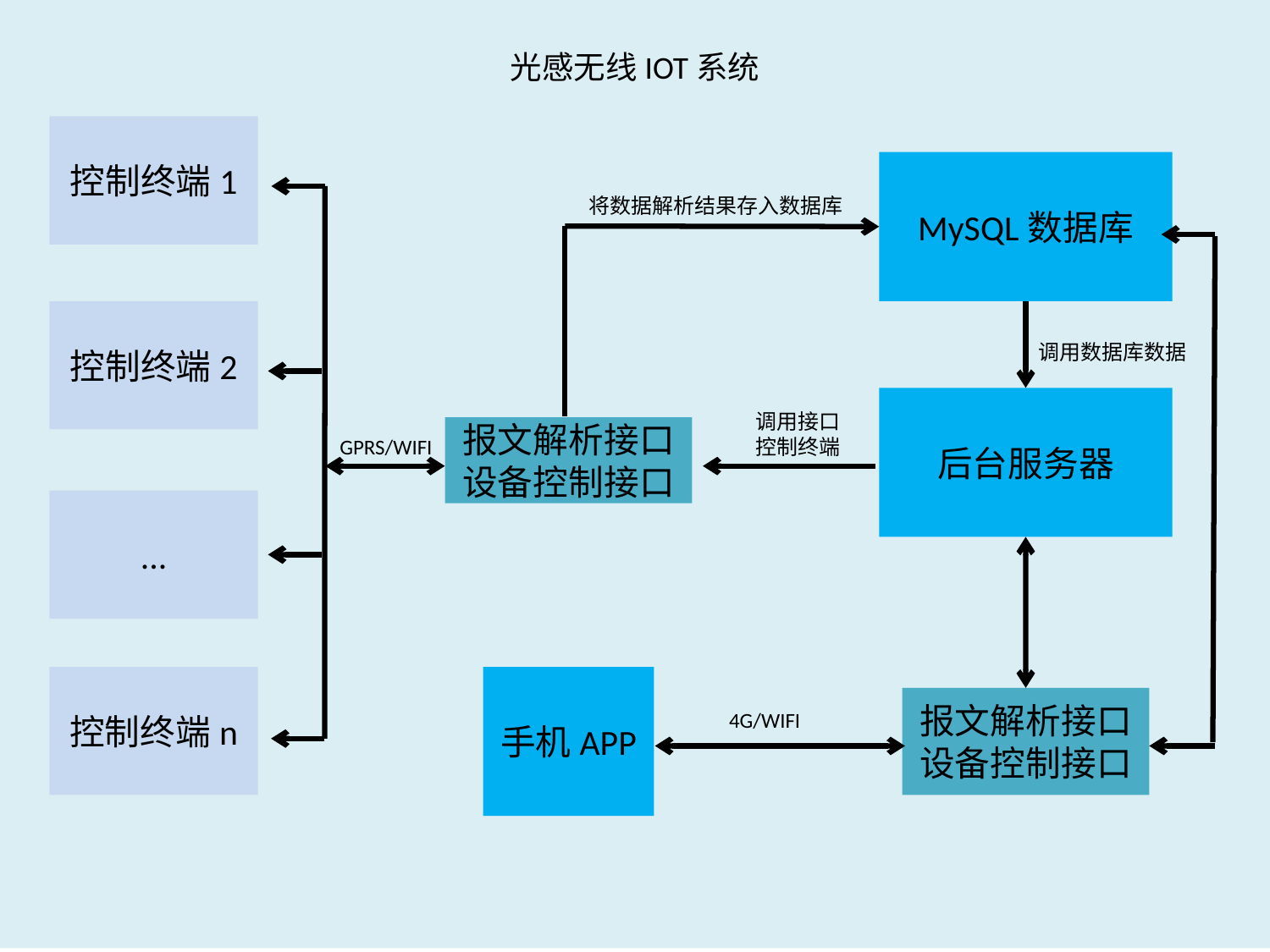

光感无线IOT系统

控制终端1
MySQL数据库
将数据解析结果存入数据库
控制终端2
调用数据库数据
后台服务器
调用接口
控制终端
报文解析接口
设备控制接口
GPRS/WIFI
...
控制终端n
手机APP
报文解析接口
设备控制接口
4G/WIFI